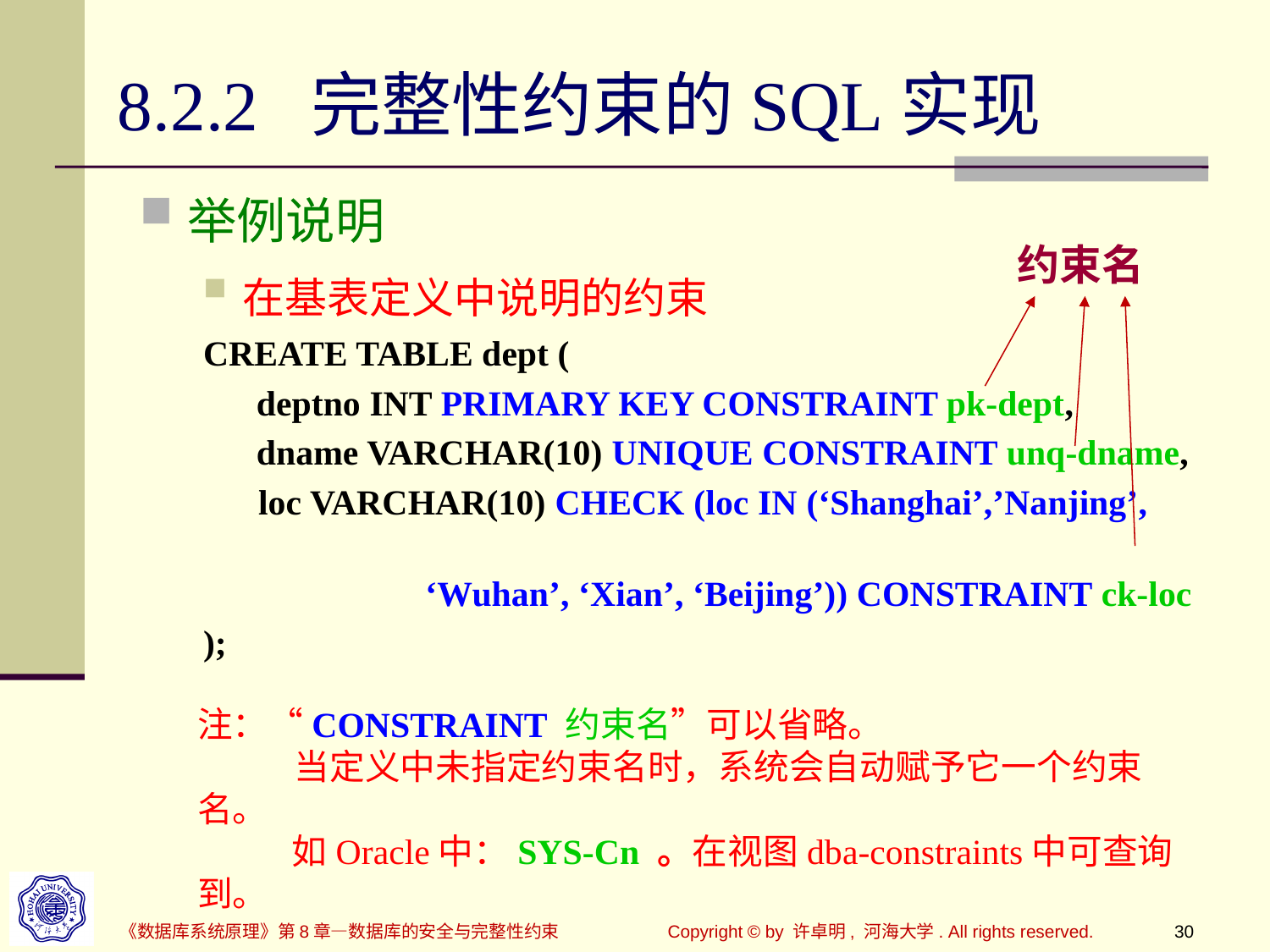

# 8.2.2  完整性约束的SQL实现
举例说明
在基表定义中说明的约束
CREATE TABLE dept (
      deptno INT PRIMARY KEY CONSTRAINT pk-dept,
      dname VARCHAR(10) UNIQUE CONSTRAINT unq-dname,
      loc VARCHAR(10) CHECK (loc IN (‘Shanghai’,’Nanjing’,
                         ‘Wuhan’, ‘Xian’, ‘Beijing’)) CONSTRAINT ck-loc
);

约束名

注：“CONSTRAINT 约束名”可以省略。
           当定义中未指定约束名时，系统会自动赋予它一个约束名。
           如Oracle中：SYS-Cn 。在视图dba-constraints中可查询到。
《数据库系统原理》第8章—数据库的安全与完整性约束
Copyright © by 许卓明, 河海大学. All rights reserved.
30